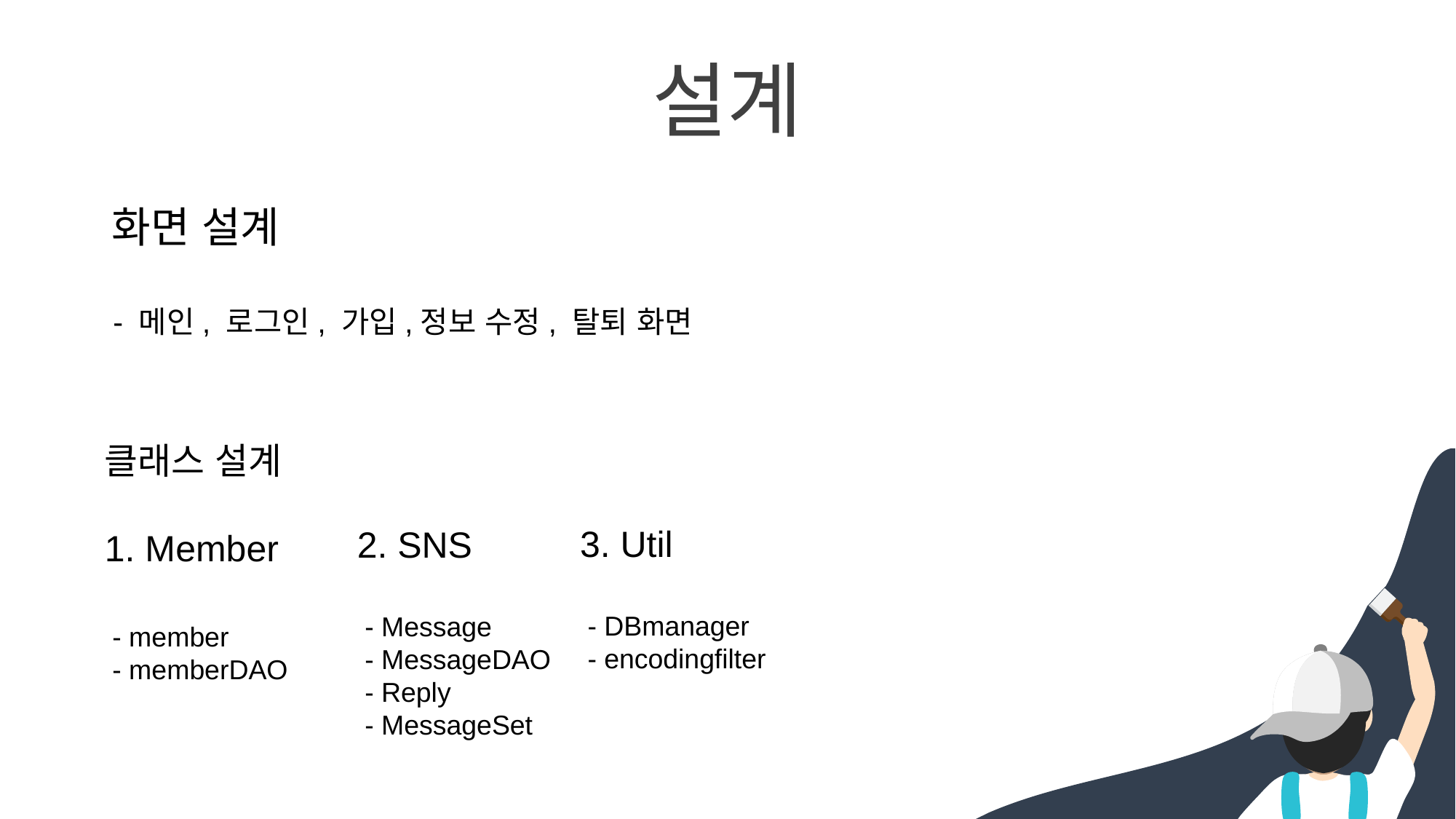

설계
​화면 설계

 - 메인, 로그인, 가입,정보 수정, 탈퇴 화면
​
클래스 설계

1. Member

 - member
 - memberDAO

3. Util

 - DBmanager
 - encodingfilter

2. SNS

 - Message
 - MessageDAO
 - Reply
 - MessageSet